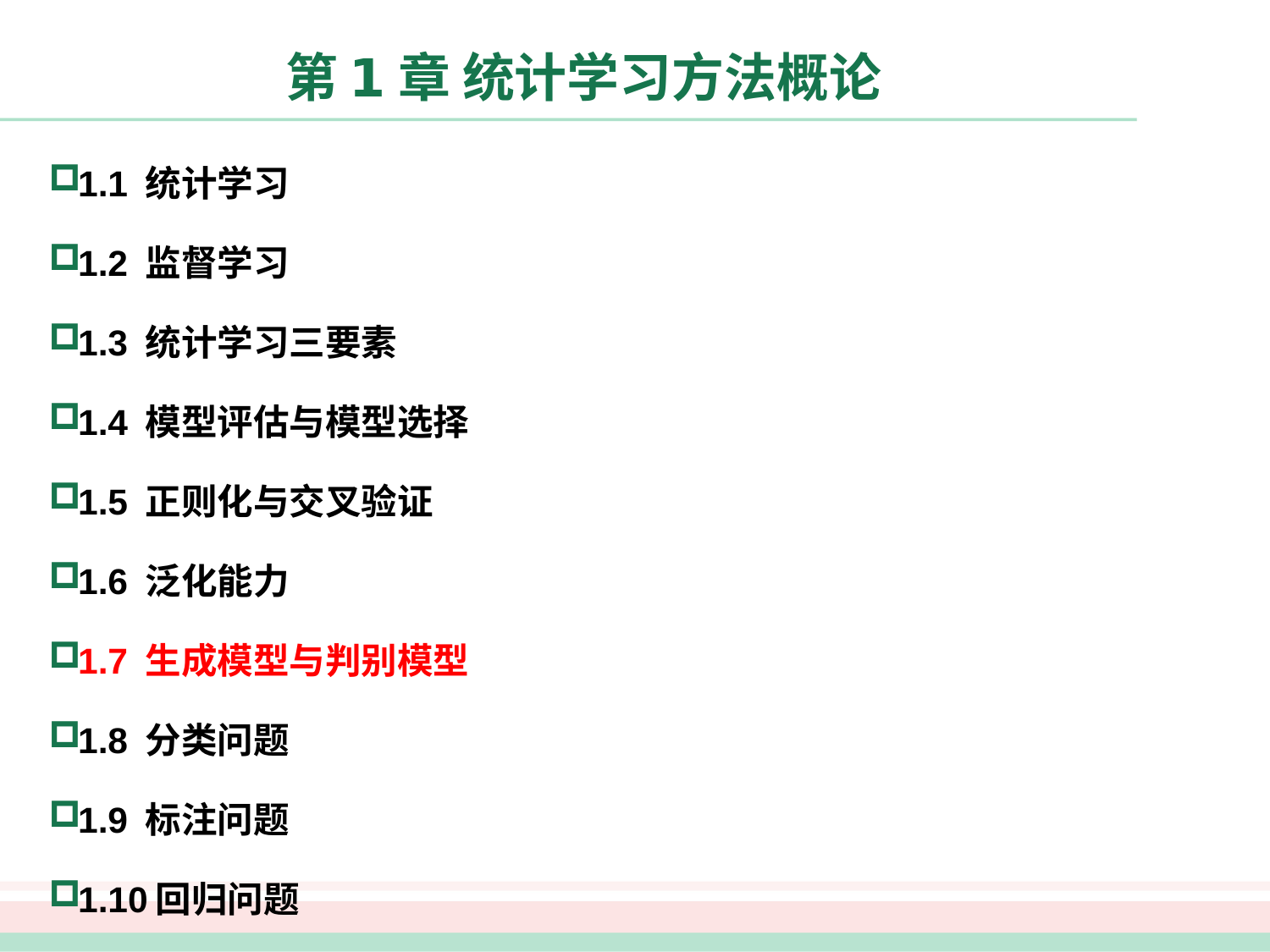

# 第1章 统计学习方法概论
1.1 统计学习
1.2 监督学习
1.3 统计学习三要素
1.4 模型评估与模型选择
1.5 正则化与交叉验证
1.6 泛化能力
1.7 生成模型与判别模型
1.8 分类问题
1.9 标注问题
1.10回归问题